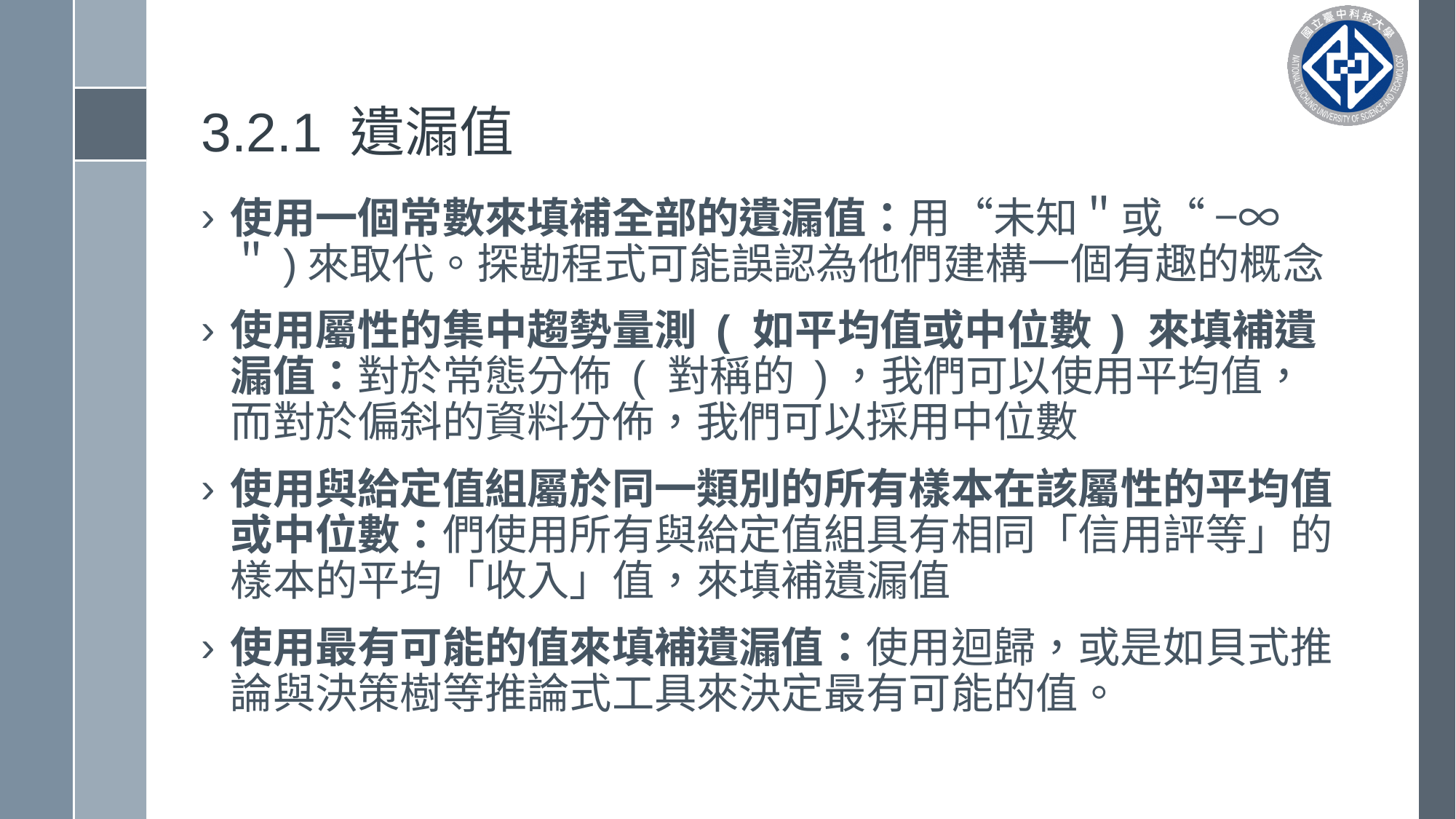

# 3.2.1 遺漏值
使用一個常數來填補全部的遺漏值：用“未知＂或“ −∞ ＂)來取代。探勘程式可能誤認為他們建構一個有趣的概念
使用屬性的集中趨勢量測 ( 如平均值或中位數 ) 來填補遺漏值：對於常態分佈 ( 對稱的 )，我們可以使用平均值，而對於偏斜的資料分佈，我們可以採用中位數
使用與給定值組屬於同一類別的所有樣本在該屬性的平均值或中位數：們使用所有與給定值組具有相同「信用評等」的樣本的平均「收入」值，來填補遺漏值
使用最有可能的值來填補遺漏值：使用迴歸，或是如貝式推論與決策樹等推論式工具來決定最有可能的值。